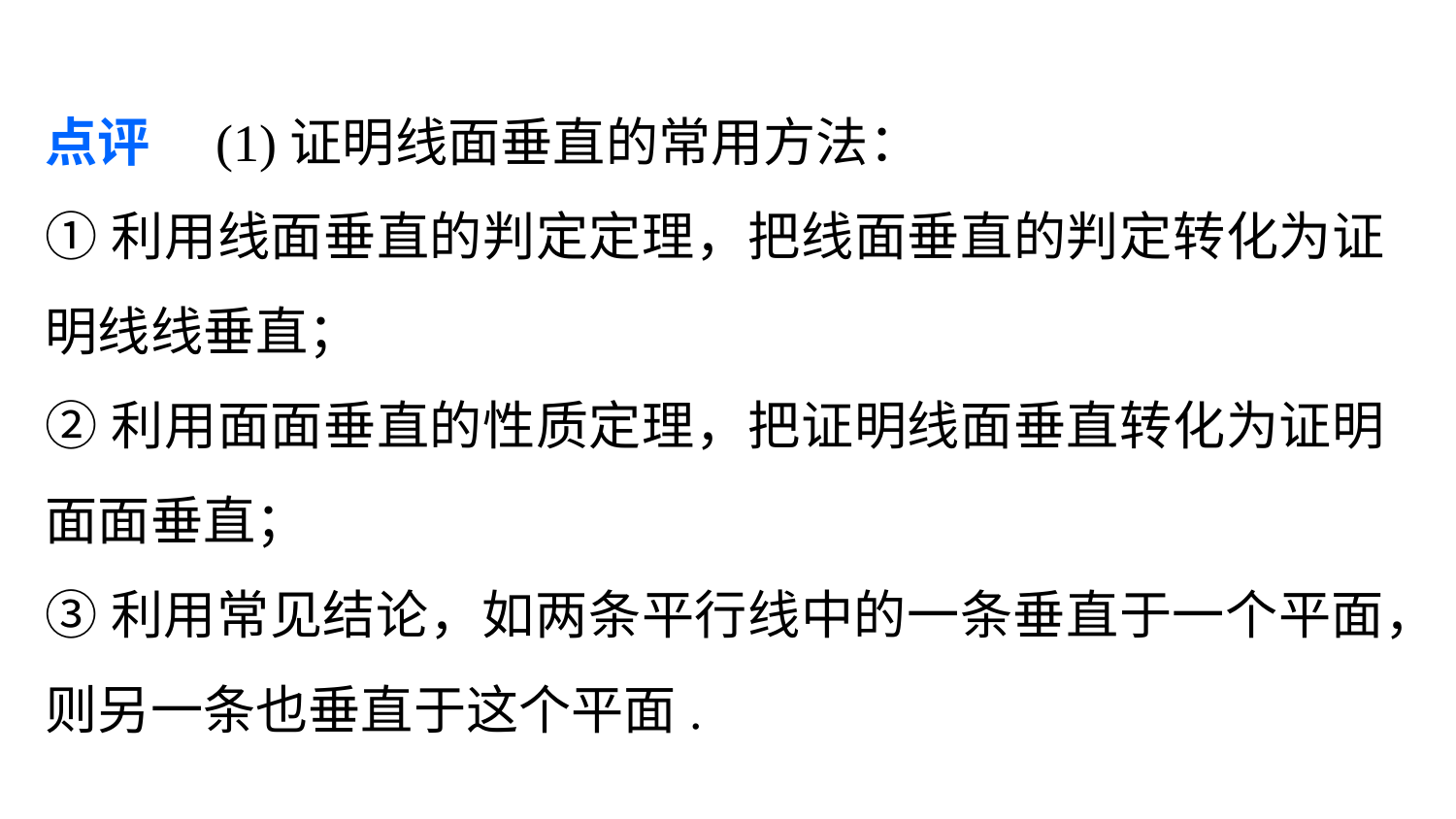

点评　(1)证明线面垂直的常用方法：
①利用线面垂直的判定定理，把线面垂直的判定转化为证明线线垂直；
②利用面面垂直的性质定理，把证明线面垂直转化为证明面面垂直；
③利用常见结论，如两条平行线中的一条垂直于一个平面，则另一条也垂直于这个平面.